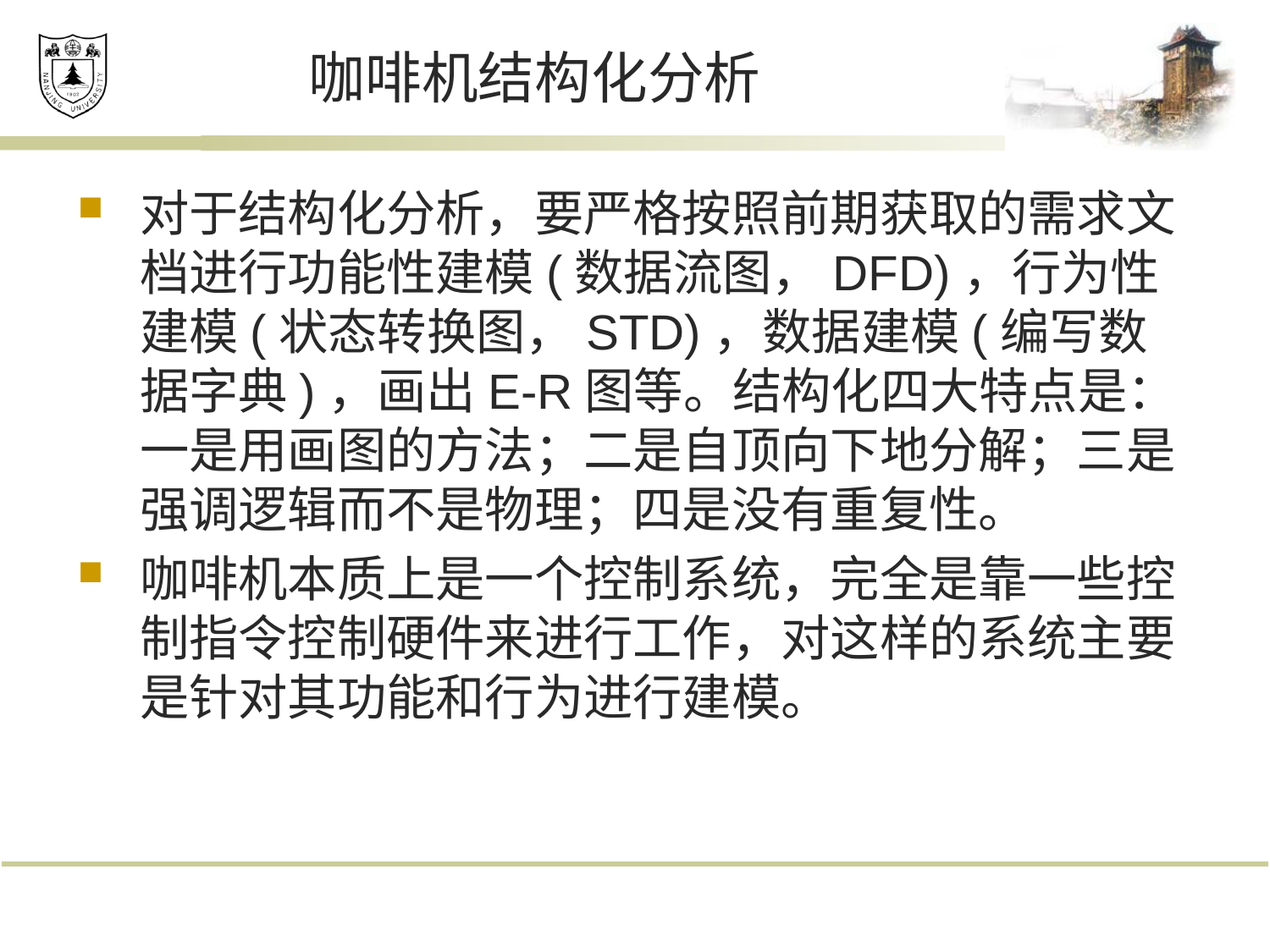

# 咖啡机结构化分析
对于结构化分析，要严格按照前期获取的需求文档进行功能性建模(数据流图，DFD)，行为性建模(状态转换图，STD)，数据建模(编写数据字典)，画出E-R图等。结构化四大特点是：一是用画图的方法；二是自顶向下地分解；三是强调逻辑而不是物理；四是没有重复性。
咖啡机本质上是一个控制系统，完全是靠一些控制指令控制硬件来进行工作，对这样的系统主要是针对其功能和行为进行建模。